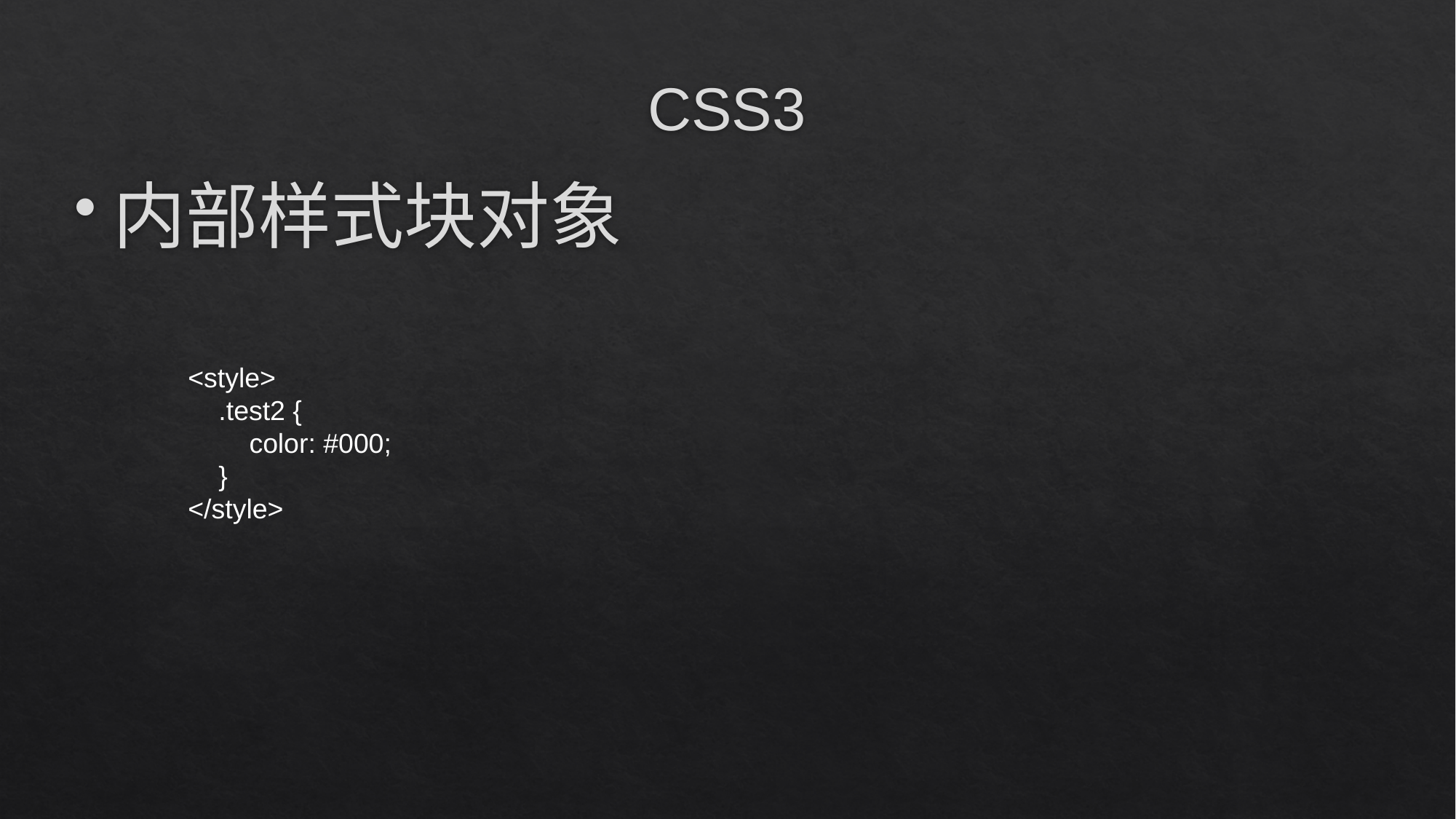

# CSS3
内部样式块对象

<style>
    .test2 {
        color: #000;
    }
</style>